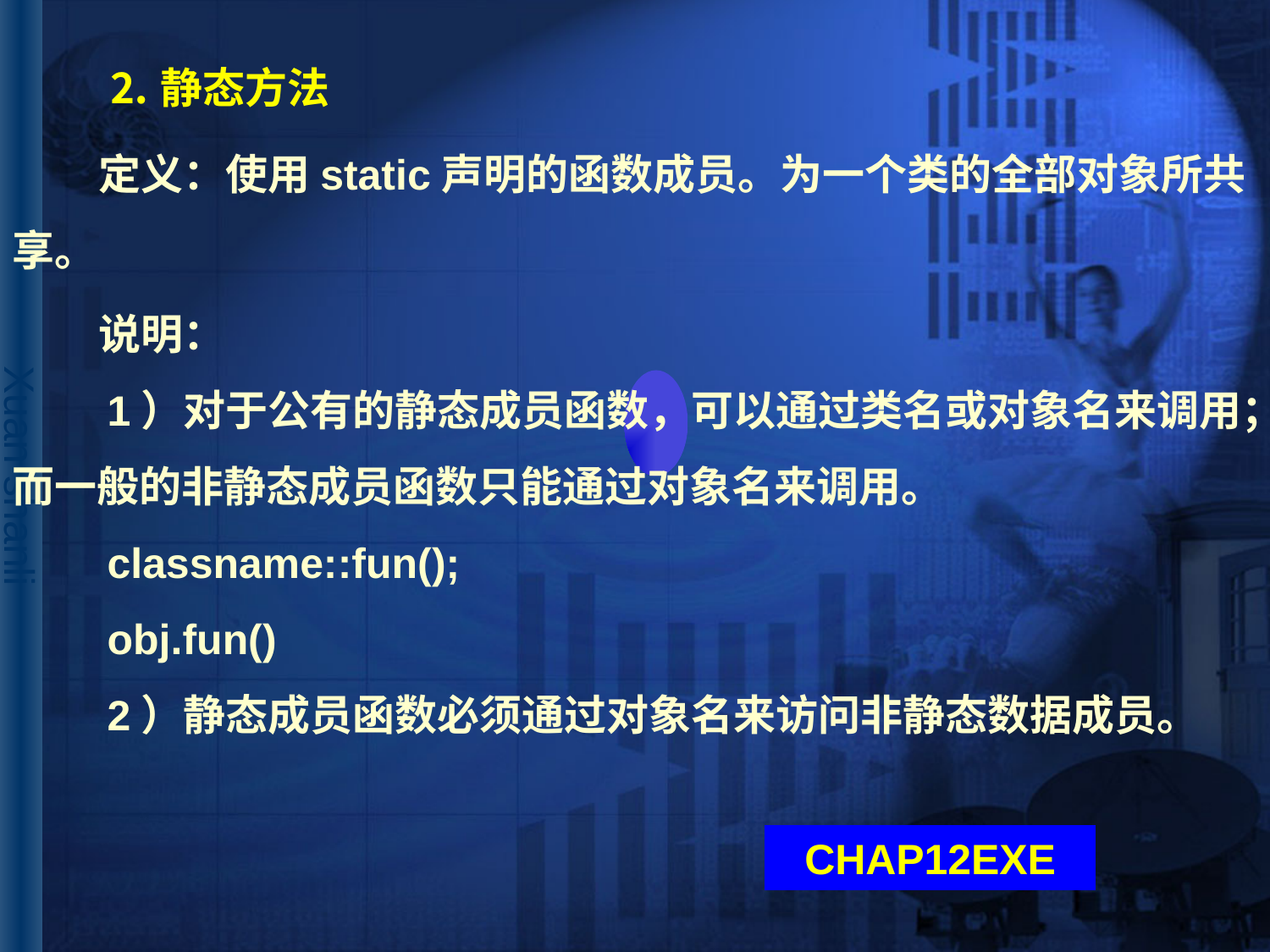

# ⒉静态方法
        定义：使用static声明的函数成员。为一个类的全部对象所共
享。
        说明：
        1）对于公有的静态成员函数，可以通过类名或对象名来调用；
而一般的非静态成员函数只能通过对象名来调用。
        classname::fun();
        obj.fun()
        2）静态成员函数必须通过对象名来访问非静态数据成员。
CHAP12EXE